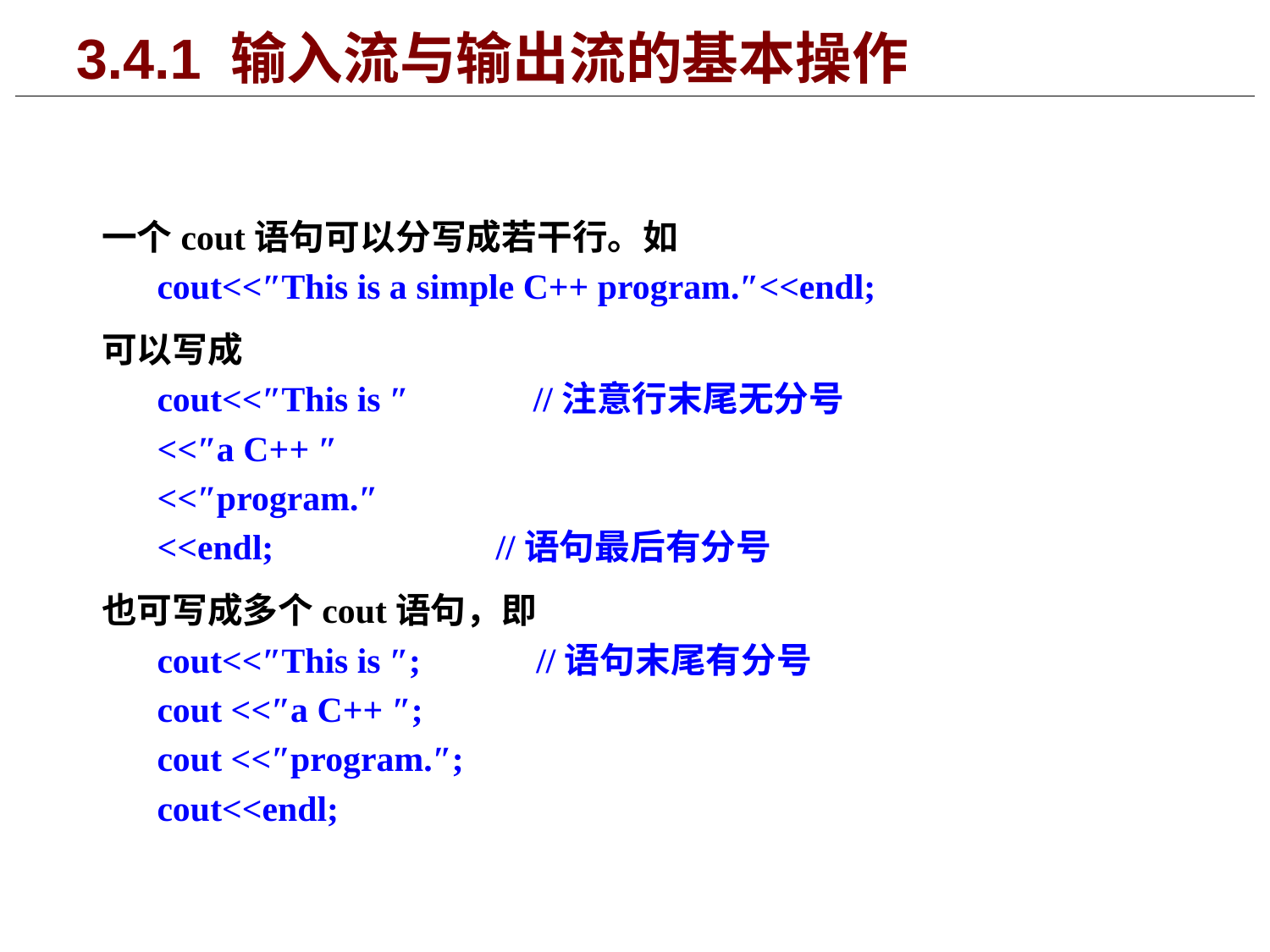

# 3.4.1 输入流与输出流的基本操作
一个cout语句可以分写成若干行。如
cout<<″This is a simple C++ program.″<<endl;
可以写成
cout<<″This is ″              //注意行末尾无分号
<<″a C++ ″
<<″program.″
<<endl;                         //语句最后有分号
也可写成多个cout语句，即
cout<<″This is ″;             //语句末尾有分号
cout <<″a C++ ″;
cout <<″program.″;
cout<<endl;